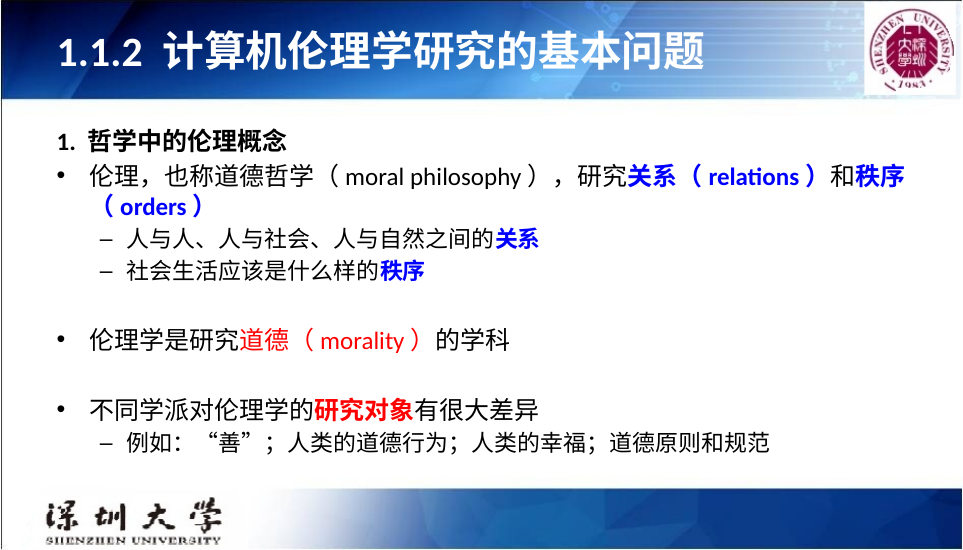

# 1.1.2 计算机伦理学研究的基本问题
1. 哲学中的伦理概念
伦理，也称道德哲学（moral philosophy），研究关系（relations）和秩序（orders）
人与人、人与社会、人与自然之间的关系
社会生活应该是什么样的秩序

伦理学是研究道德（morality）的学科

不同学派对伦理学的研究对象有很大差异
例如：“善”；人类的道德行为；人类的幸福；道德原则和规范

6